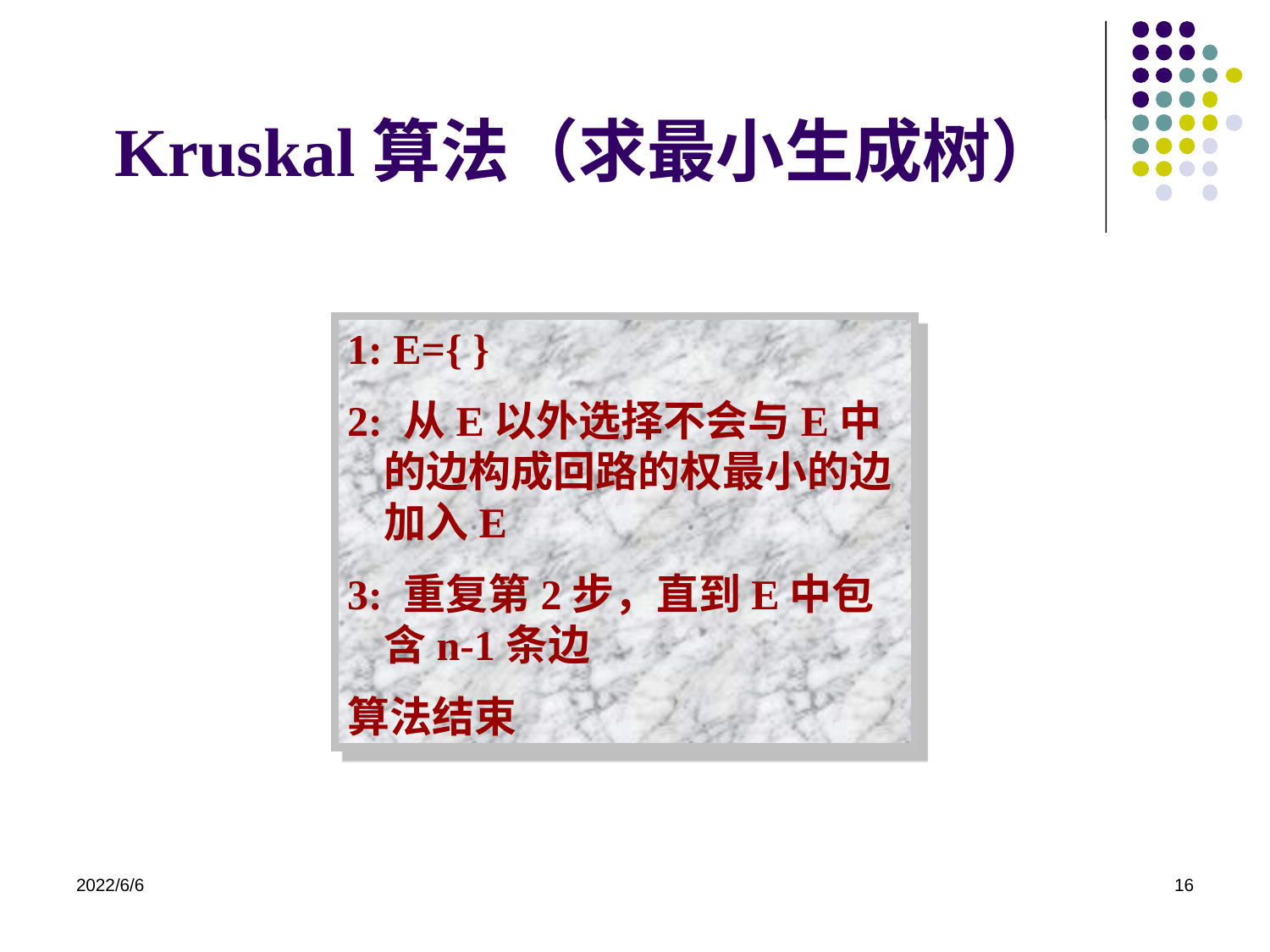

# Kruskal算法（求最小生成树）
1: E={ }
2: 从E以外选择不会与E中的边构成回路的权最小的边加入E
3: 重复第2步，直到E中包含n-1条边
算法结束
2022/6/6
16